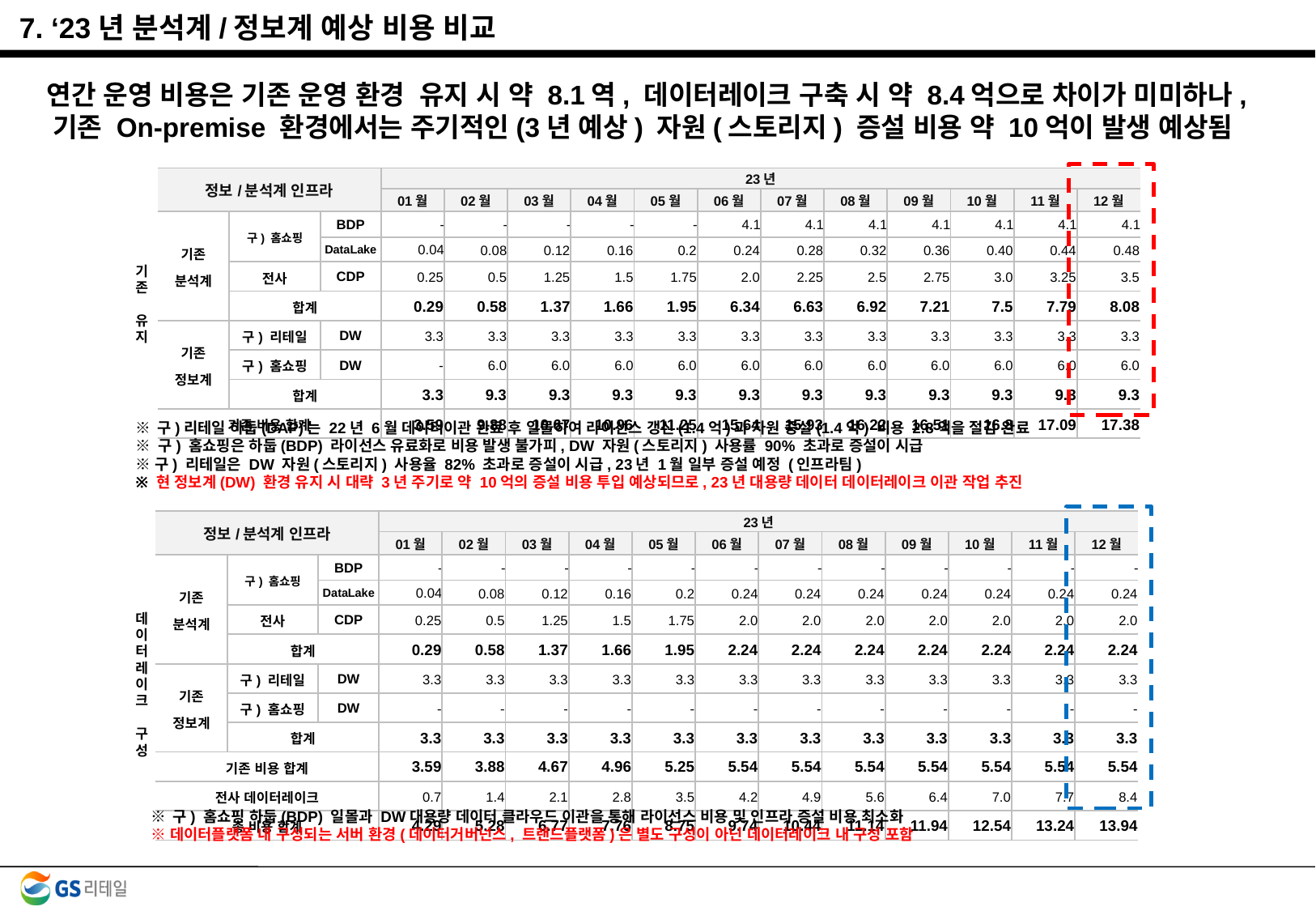

7. ‘23년 분석계/정보계 예상 비용 비교
연간 운영 비용은 기존 운영 환경  유지 시 약 8.1역, 데이터레이크 구축 시 약 8.4억으로 차이가 미미하나, 기존 On-premise 환경에서는 주기적인(3년 예상) 자원(스토리지) 증설 비용 약 10억이 발생 예상됨

| 정보/분석계 인프라 |  |  | 23년 | 23년 |  |  |  |  | 비고 |  |  |  |  |  |
| --- | --- | --- | --- | --- | --- | --- | --- | --- | --- | --- | --- | --- | --- | --- |
|  |  |  | 01월 | 02월 | 03월 | 04월 | 05월 | 06월 | 07월 | 08월 | 09월 | 10월 | 11월 | 12월 |
| 기존 분석계 | 구) 홈쇼핑 | BDP | - | - | - | - | - | 4.1 | 4.1 | 4.1 | 4.1 | 4.1 | 4.1 | 4.1 |
| 기존 분석계 |  | DataLake | 0.04 | 0.08 | 0.12 | 0.16 | 0.2 | 0.24 | 0.28 | 0.32 | 0.36 | 0.40 | 0.44 | 0.48 |
|  | 전사 | CDP | 0.25 | 0.5 | 1.25 | 1.5 | 1.75 | 2.0 | 2.25 | 2.5 | 2.75 | 3.0 | 3.25 | 3.5 |
|  | 합계 |  | 0.29 | 0.58 | 1.37 | 1.66 | 1.95 | 6.34 | 6.63 | 6.92 | 7.21 | 7.5 | 7.79 | 8.08 |
| 기존 정보계 | 구) 리테일 | DW | 3.3 | 3.3 | 3.3 | 3.3 | 3.3 | 3.3 | 3.3 | 3.3 | 3.3 | 3.3 | 3.3 | 3.3 |
|  | 구) 홈쇼핑 | DW | - | 6.0 | 6.0 | 6.0 | 6.0 | 6.0 | 6.0 | 6.0 | 6.0 | 6.0 | 6.0 | 6.0 |
|  | 합계 |  | 3.3 | 9.3 | 9.3 | 9.3 | 9.3 | 9.3 | 9.3 | 9.3 | 9.3 | 9.3 | 9.3 | 9.3 |
| 기존 비용 합계 |  |  | 3.59 | 9.88 | 10.67 | 10.96 | 11.25 | 15.64 | 15.93 | 16.22 | 16.51 | 16.8 | 17.09 | 17.38 |
기
존

유
지

※ 구)리테일 하둡(DAP)는 22년 6월 데이터이관 완료 후 일몰하여 라이선스 갱신(1.4억)과 자원 증설(1.4억) 비용 2.8억을 절감 완료
※ 구) 홈쇼핑은 하둡(BDP) 라이선스 유료화로 비용 발생 불가피, DW 자원(스토리지) 사용률 90% 초과로 증설이 시급
※ 구) 리테일은 DW 자원(스토리지) 사용율 82% 초과로 증설이 시급, 23년 1월 일부 증설 예정 (인프라팀)
※ 현 정보계(DW) 환경 유지 시 대략 3년 주기로 약 10억의 증설 비용 투입 예상되므로, 23년 대용량 데이터 데이터레이크 이관 작업 추진

| 정보/분석계 인프라 |  |  | 23년 | 23년 |  |  |  |  | 비고 |  |  |  |  |  |
| --- | --- | --- | --- | --- | --- | --- | --- | --- | --- | --- | --- | --- | --- | --- |
|  |  |  | 01월 | 02월 | 03월 | 04월 | 05월 | 06월 | 07월 | 08월 | 09월 | 10월 | 11월 | 12월 |
| 기존 분석계 | 구) 홈쇼핑 | BDP | - | - | - | - | - | - | - | - | - | - | - | - |
| 기존 분석계 |  | DataLake | 0.04 | 0.08 | 0.12 | 0.16 | 0.2 | 0.24 | 0.24 | 0.24 | 0.24 | 0.24 | 0.24 | 0.24 |
|  | 전사 | CDP | 0.25 | 0.5 | 1.25 | 1.5 | 1.75 | 2.0 | 2.0 | 2.0 | 2.0 | 2.0 | 2.0 | 2.0 |
|  | 합계 |  | 0.29 | 0.58 | 1.37 | 1.66 | 1.95 | 2.24 | 2.24 | 2.24 | 2.24 | 2.24 | 2.24 | 2.24 |
| 기존 정보계 | 구) 리테일 | DW | 3.3 | 3.3 | 3.3 | 3.3 | 3.3 | 3.3 | 3.3 | 3.3 | 3.3 | 3.3 | 3.3 | 3.3 |
|  | 구) 홈쇼핑 | DW | - | - | - | - | - | - | - | - | - | - | - | - |
|  | 합계 |  | 3.3 | 3.3 | 3.3 | 3.3 | 3.3 | 3.3 | 3.3 | 3.3 | 3.3 | 3.3 | 3.3 | 3.3 |
| 기존 비용 합계 |  |  | 3.59 | 3.88 | 4.67 | 4.96 | 5.25 | 5.54 | 5.54 | 5.54 | 5.54 | 5.54 | 5.54 | 5.54 |
| 전사 데이터레이크 |  |  | 0.7 | 1.4 | 2.1 | 2.8 | 3.5 | 4.2 | 4.9 | 5.6 | 6.4 | 7.0 | 7.7 | 8.4 |
| 총 비용 합계 |  |  | 4.29 | 5.28 | 6.77 | 7.76 | 8.75 | 9.74 | 10.44 | 11.14 | 11.94 | 12.54 | 13.24 | 13.94 |
데이터레이크

구성
※ 구) 홈쇼핑 하둡(BDP) 일몰과 DW대용량 데이터 클라우드 이관을 통해 라이선스 비용 및 인프라 증설 비용 최소화
※ 데이터플랫폼 내 구성되는 서버 환경(데이터거버넌스, 트랜드플랫폼)은 별도 구성이 아닌 데이터레이크 내 구성 포함